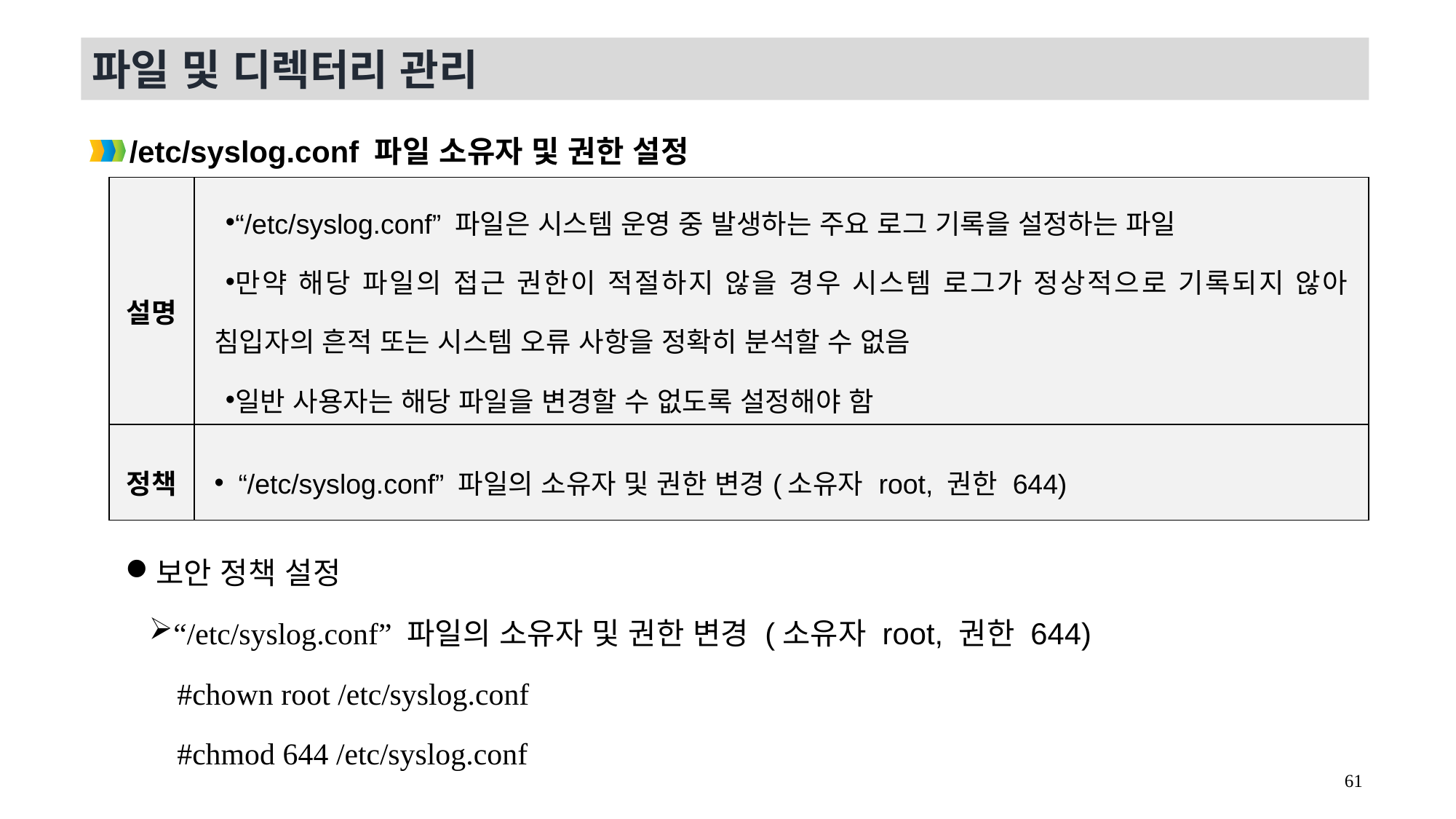

파일 및 디렉터리 관리
/etc/syslog.conf 파일 소유자 및 권한 설정

보안 정책 설정
“/etc/syslog.conf” 파일의 소유자 및 권한 변경 (소유자 root, 권한 644)
#chown root /etc/syslog.conf
#chmod 644 /etc/syslog.conf

| 설명 | “/etc/syslog.conf” 파일은 시스템 운영 중 발생하는 주요 로그 기록을 설정하는 파일 만약 해당 파일의 접근 권한이 적절하지 않을 경우 시스템 로그가 정상적으로 기록되지 않아 침입자의 흔적 또는 시스템 오류 사항을 정확히 분석할 수 없음 일반 사용자는 해당 파일을 변경할 수 없도록 설정해야 함 |
| --- | --- |
| 정책 | “/etc/syslog.conf” 파일의 소유자 및 권한 변경(소유자 root, 권한 644) |